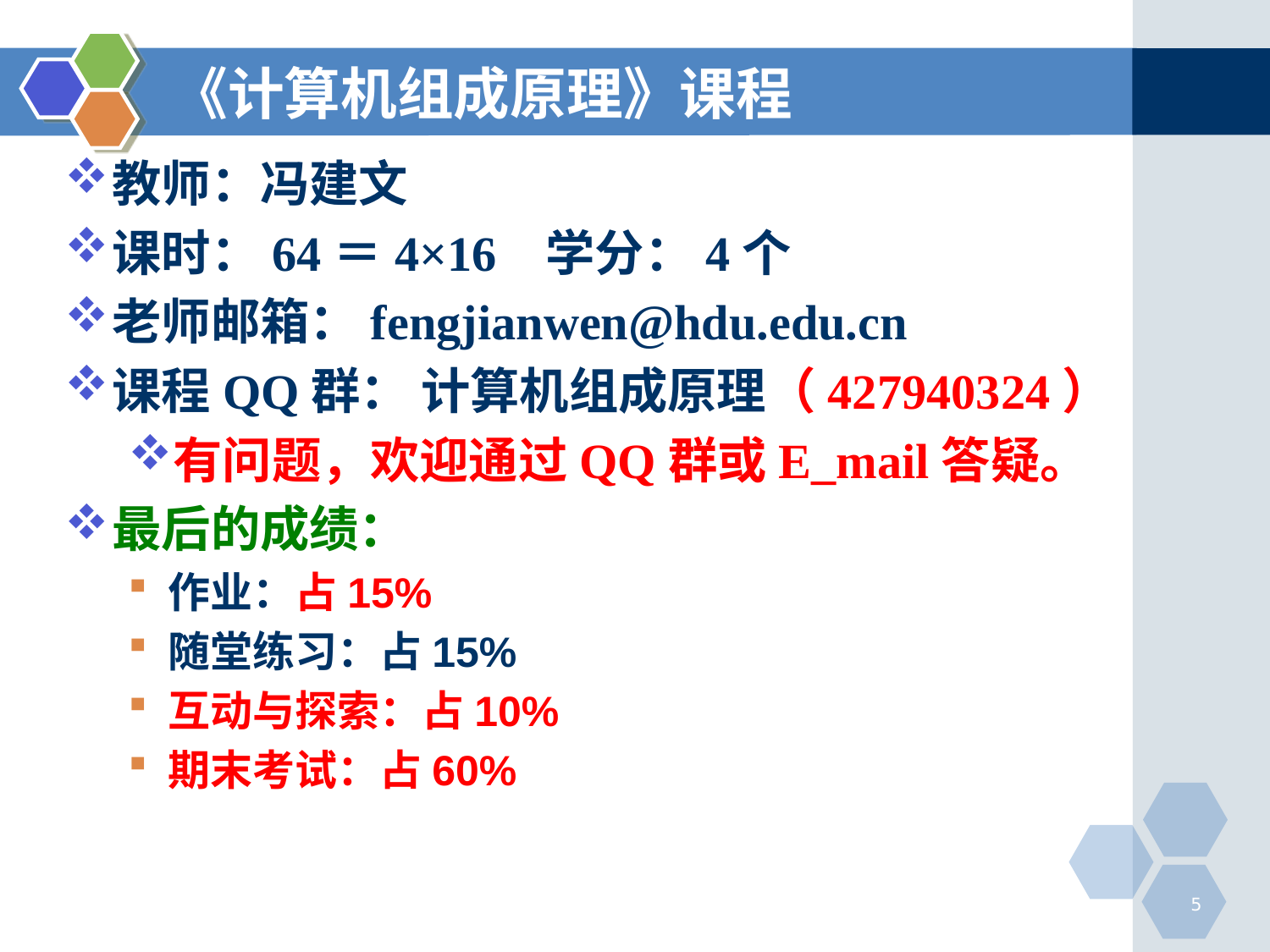

# 《计算机组成原理》课程
教师：冯建文
课时：64＝4×16   学分：4个
老师邮箱：fengjianwen@hdu.edu.cn
课程QQ群： 计算机组成原理（427940324）
有问题，欢迎通过QQ群或E_mail答疑。
最后的成绩：
作业：占15%
随堂练习：占15%
互动与探索：占10%
期末考试：占60%
5